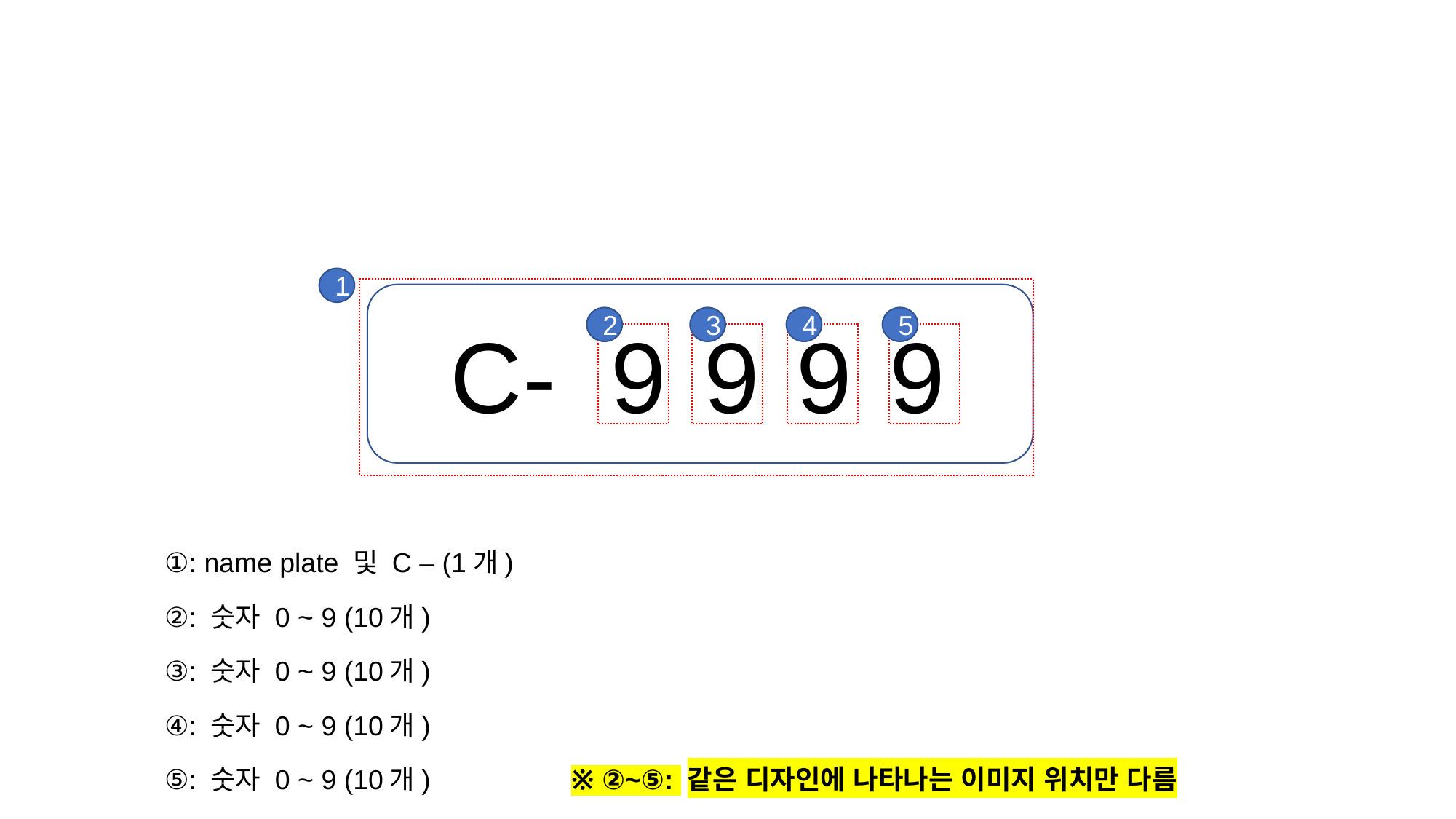

1

C-
2
9
3
9
9
4
9
5

①: name plate 및 C – (1개)
②: 숫자 0 ~ 9 (10개)
③: 숫자 0 ~ 9 (10개)
④: 숫자 0 ~ 9 (10개)
⑤: 숫자 0 ~ 9 (10개)
※ ②~⑤: 같은 디자인에 나타나는 이미지 위치만 다름